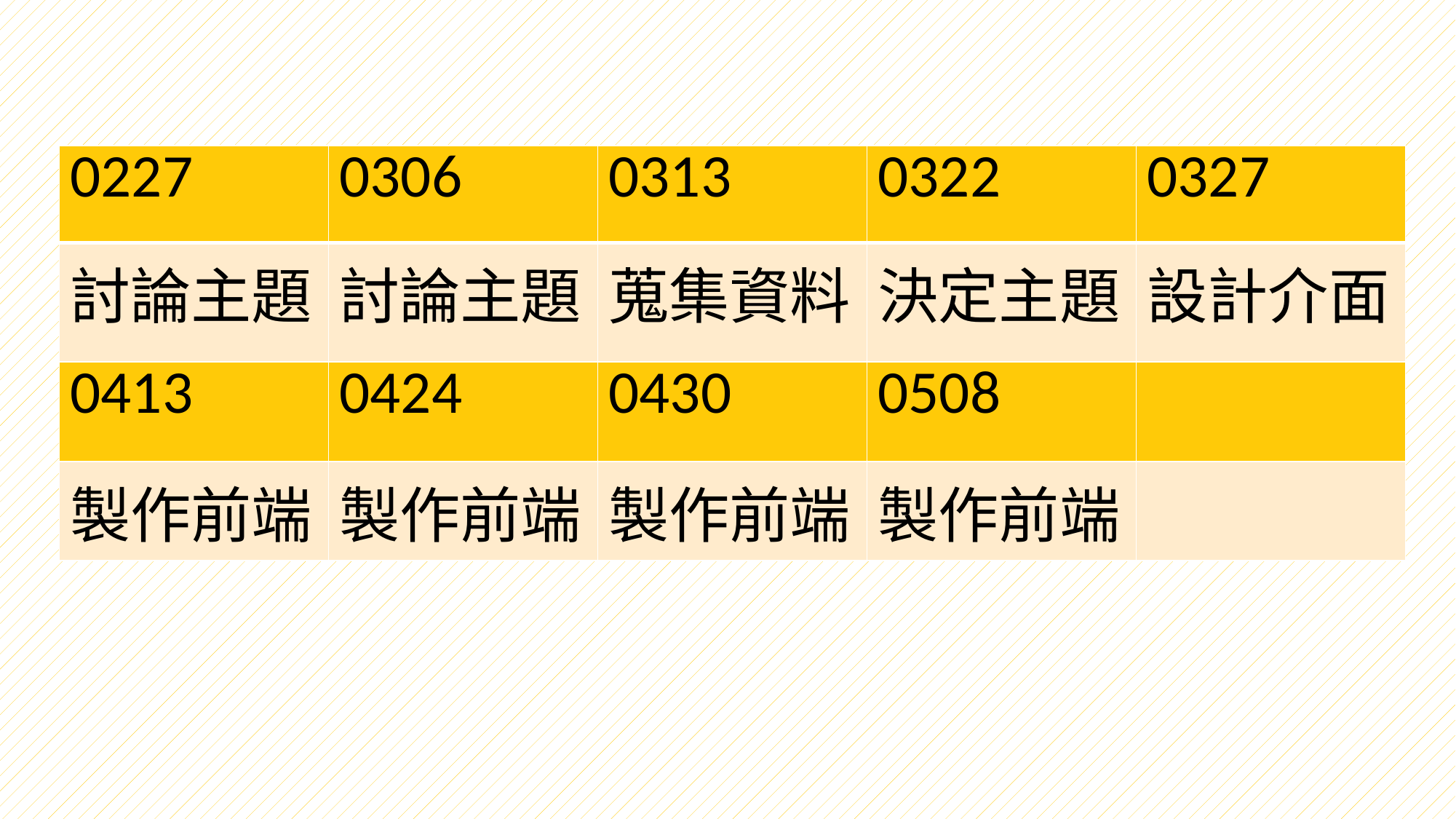

| 0227 | 0306 | 0313 | 0322 | 0327 |
| --- | --- | --- | --- | --- |
| 討論主題 | 討論主題 | 蒐集資料 | 決定主題 | 設計介面 |
| 0413 | 0424 | 0430 | 0508 |  |
| 製作前端 | 製作前端 | 製作前端 | 製作前端 |  |